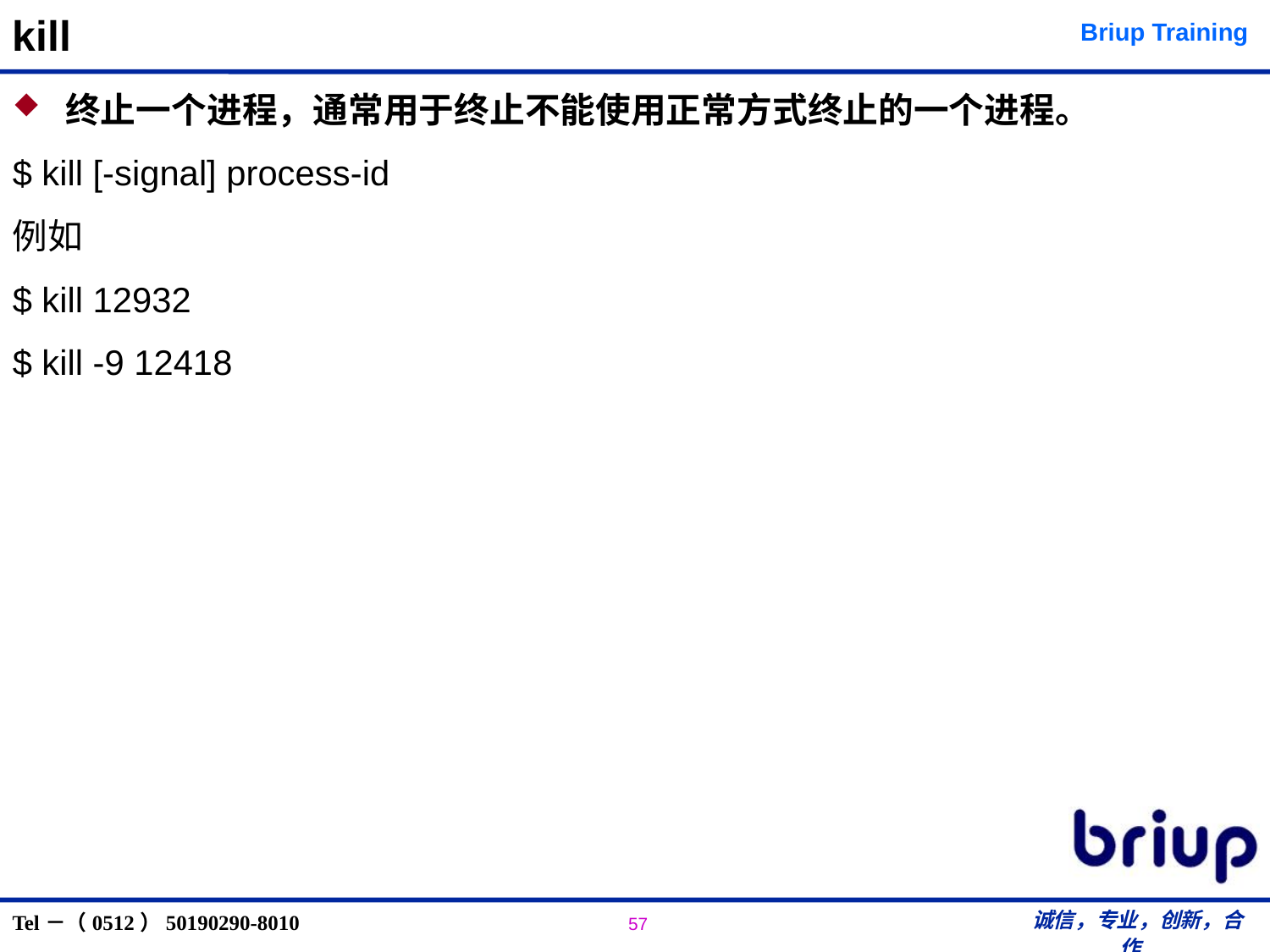

# kill
终止一个进程，通常用于终止不能使用正常方式终止的一个进程。
$ kill [-signal] process-id
例如
$ kill 12932
$ kill -9 12418